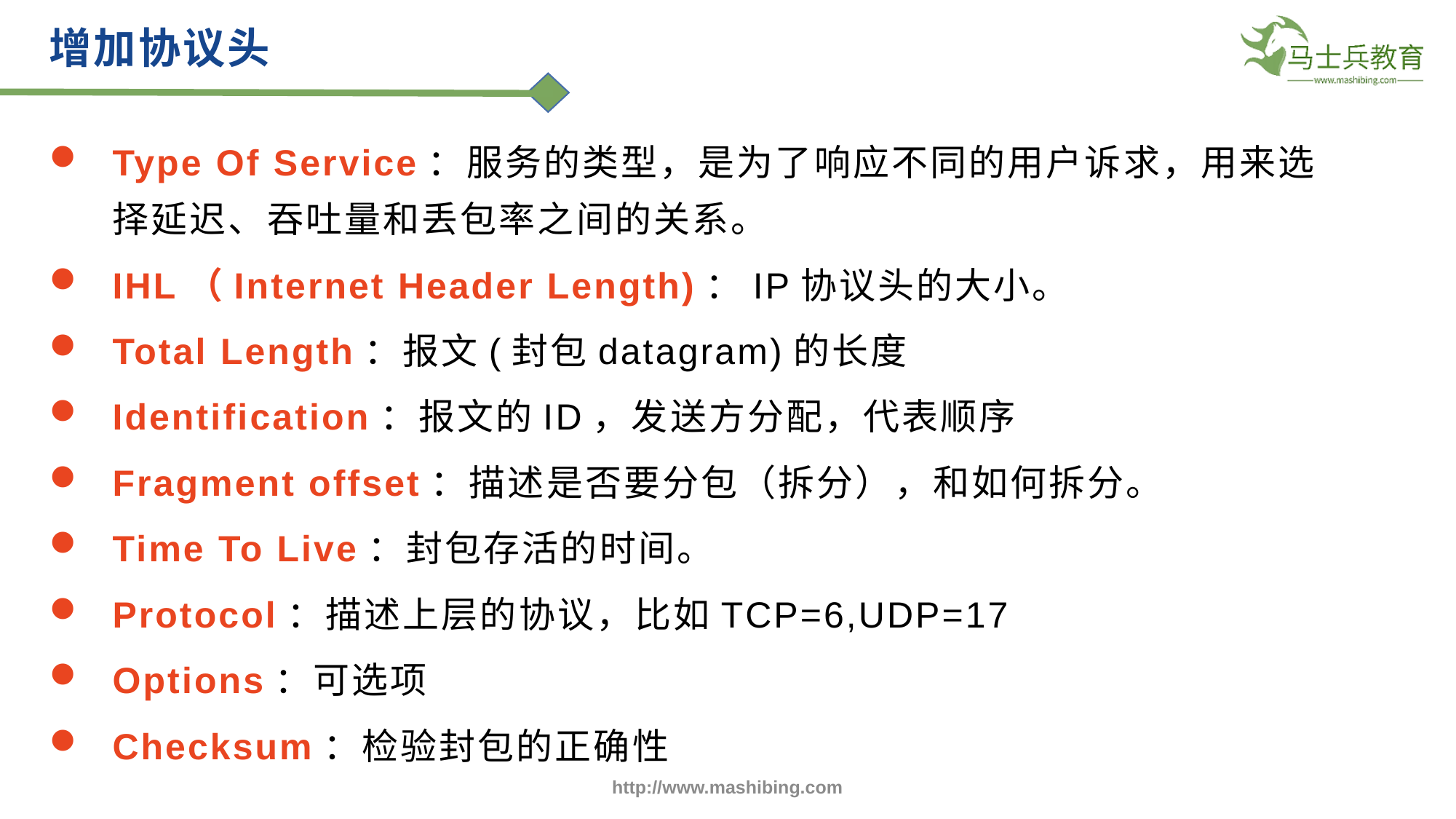

增加协议头
Type Of Service：服务的类型，是为了响应不同的用户诉求，用来选择延迟、吞吐量和丢包率之间的关系。
IHL（Internet Header Length)：IP协议头的大小。
Total Length：报文(封包datagram)的长度
Identification：报文的ID，发送方分配，代表顺序
Fragment offset：描述是否要分包（拆分），和如何拆分。
Time To Live：封包存活的时间。
Protocol：描述上层的协议，比如TCP=6,UDP=17
Options：可选项
Checksum：检验封包的正确性